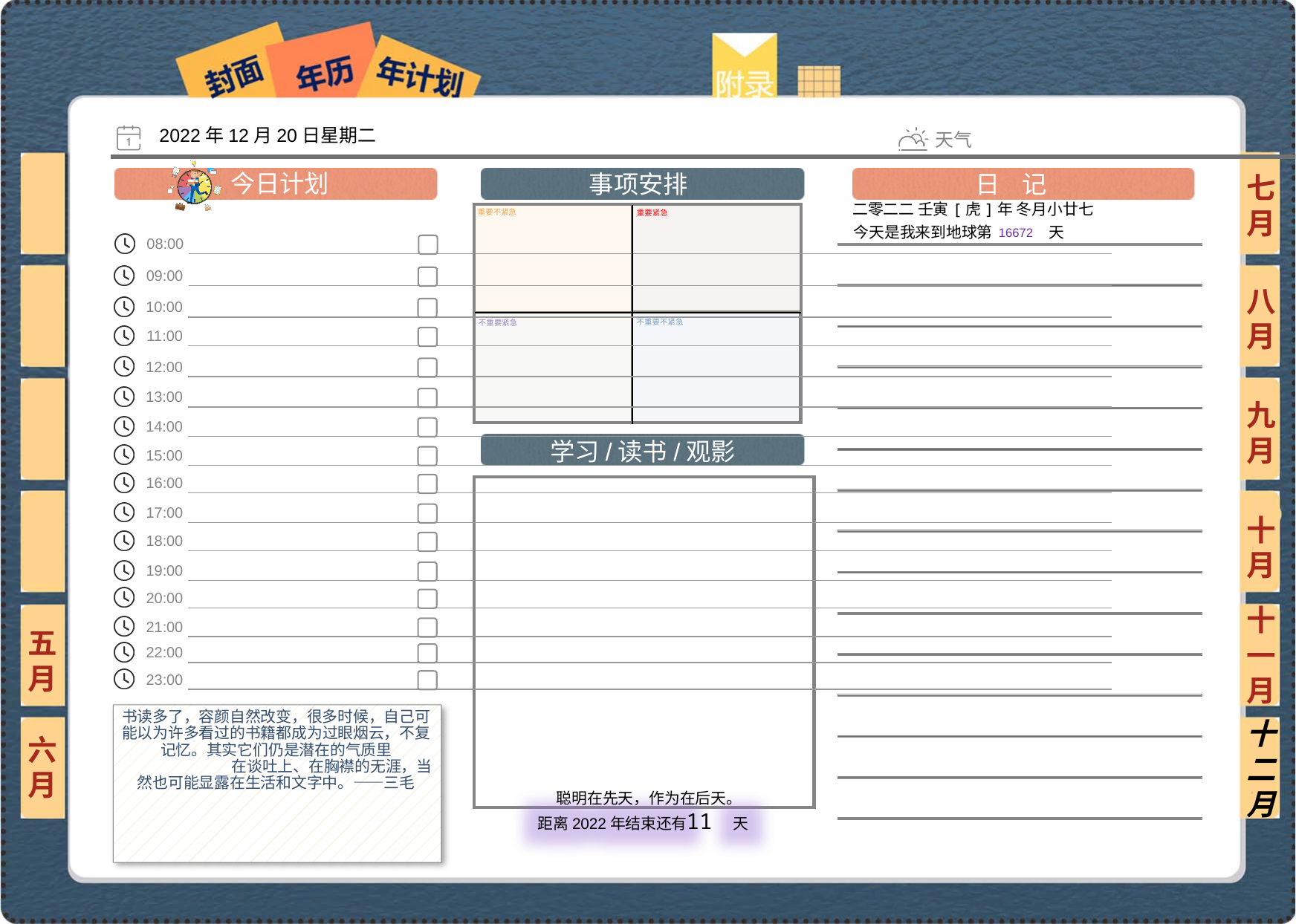

2022年12月20日星期二
七月
二零二二 壬寅[虎]年 冬月小廿七
16672
八月
九月
十月
十一月
五月
书读多了，容颜自然改变，很多时候，自己可能以为许多看过的书籍都成为过眼烟云，不复记忆。其实它们仍是潜在的气质里	在谈吐上、在胸襟的无涯，当然也可能显露在生活和文字中。——三毛

六月
十二月
11
 聪明在先天，作为在后天。